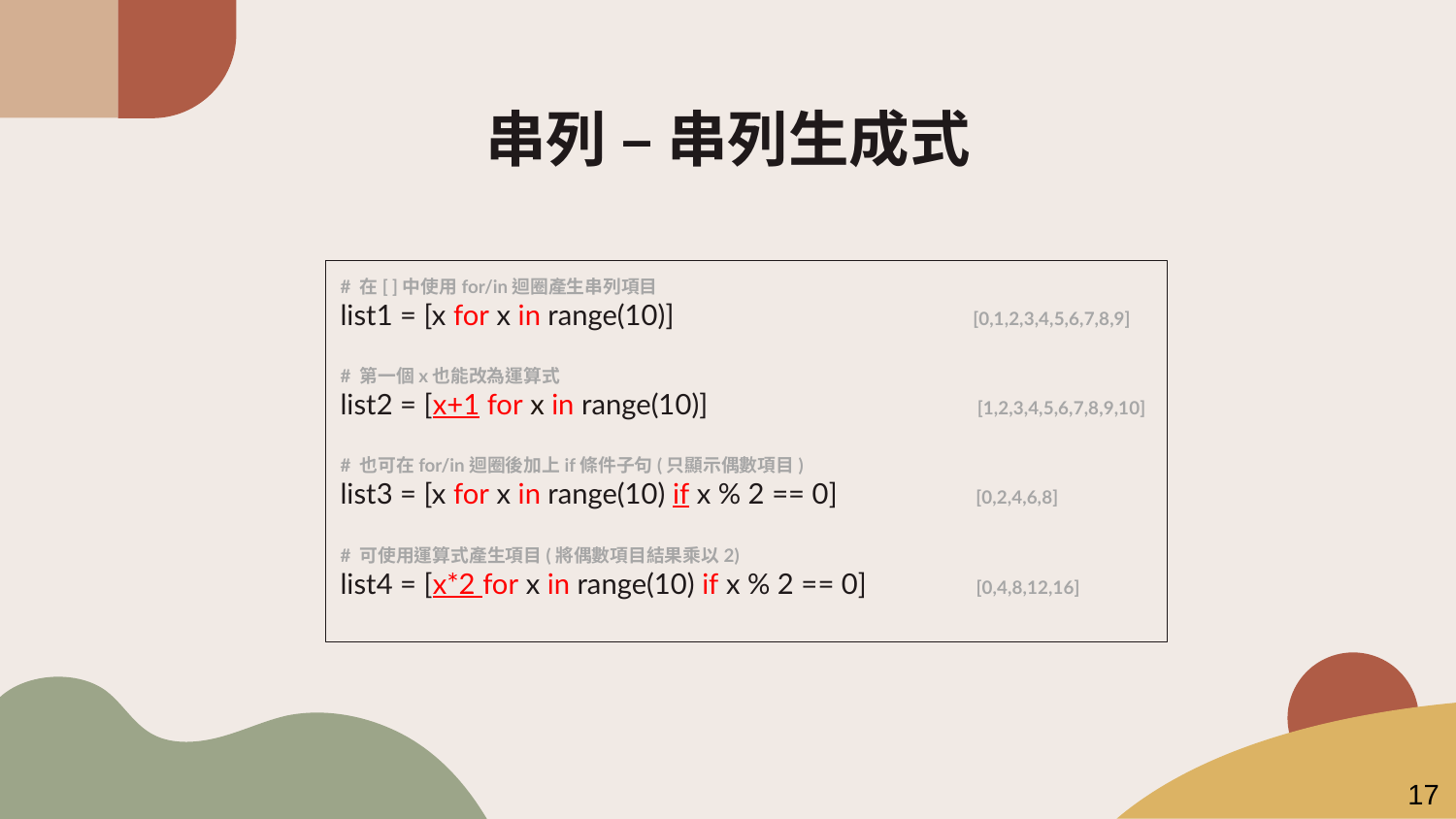

# 串列 – 串列生成式
# 在[ ]中使用for/in迴圈產生串列項目
list1 = [x for x in range(10)]                                         [0,1,2,3,4,5,6,7,8,9]

# 第一個x也能改為運算式
list2 = [x+1 for x in range(10)]                                     [1,2,3,4,5,6,7,8,9,10]

# 也可在for/in迴圈後加上if條件子句(只顯示偶數項目)
list3 = [x for x in range(10) if x % 2 == 0]                   [0,2,4,6,8]

# 可使用運算式產生項目(將偶數項目結果乘以2)
list4 = [x*2 for x in range(10) if x % 2 == 0]               [0,4,8,12,16]
17